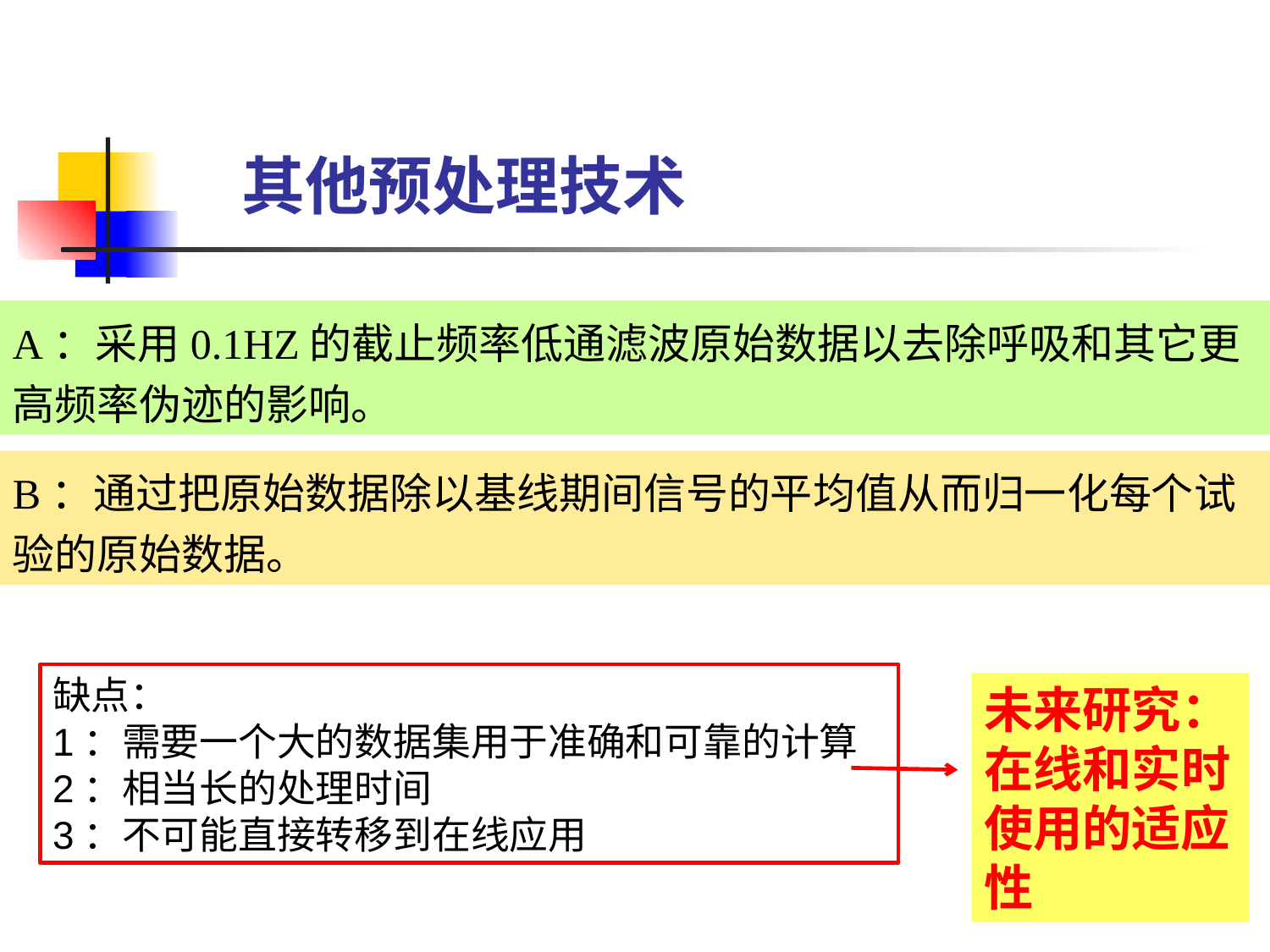

# 其他预处理技术
A：采用0.1HZ的截止频率低通滤波原始数据以去除呼吸和其它更高频率伪迹的影响。
B：通过把原始数据除以基线期间信号的平均值从而归一化每个试验的原始数据。
缺点：
1：需要一个大的数据集用于准确和可靠的计算
2：相当长的处理时间
3：不可能直接转移到在线应用
未来研究：在线和实时使用的适应性